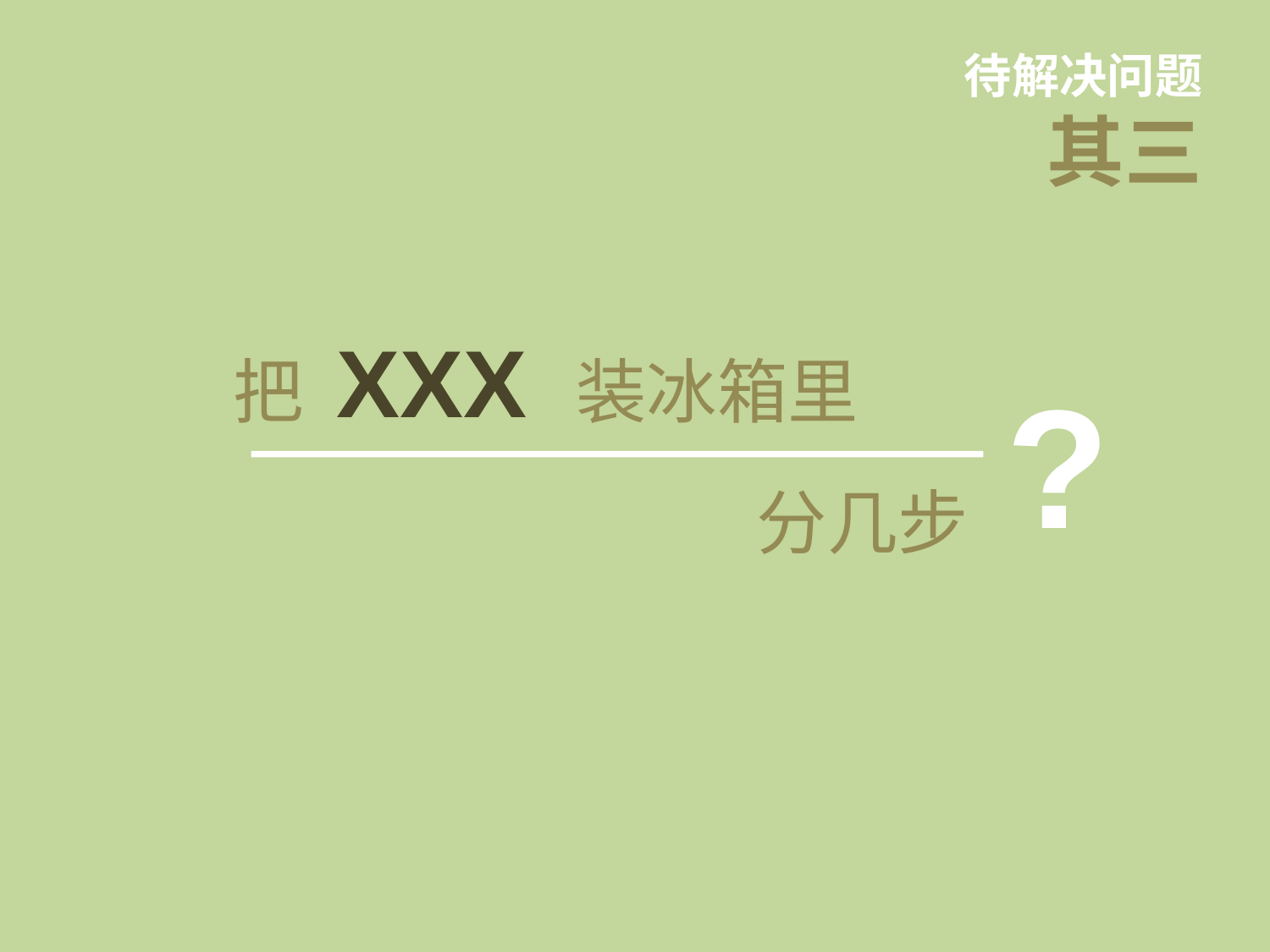

待解决问题
其三
把 XXX 装冰箱里
?

分几步